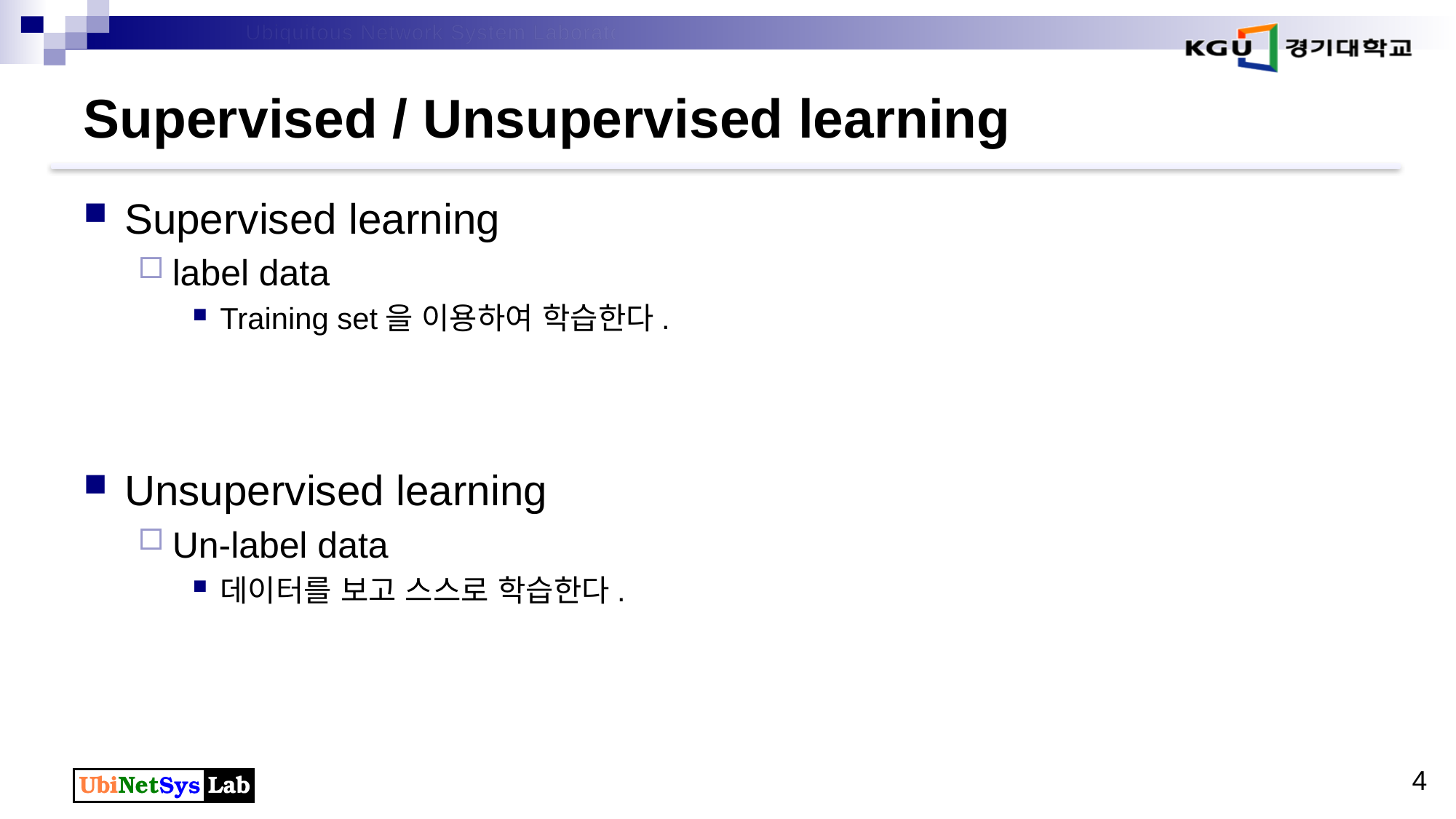

# Supervised / Unsupervised learning
Supervised learning
label data
Training set을 이용하여 학습한다.

Unsupervised learning
Un-label data
데이터를 보고 스스로 학습한다.

4